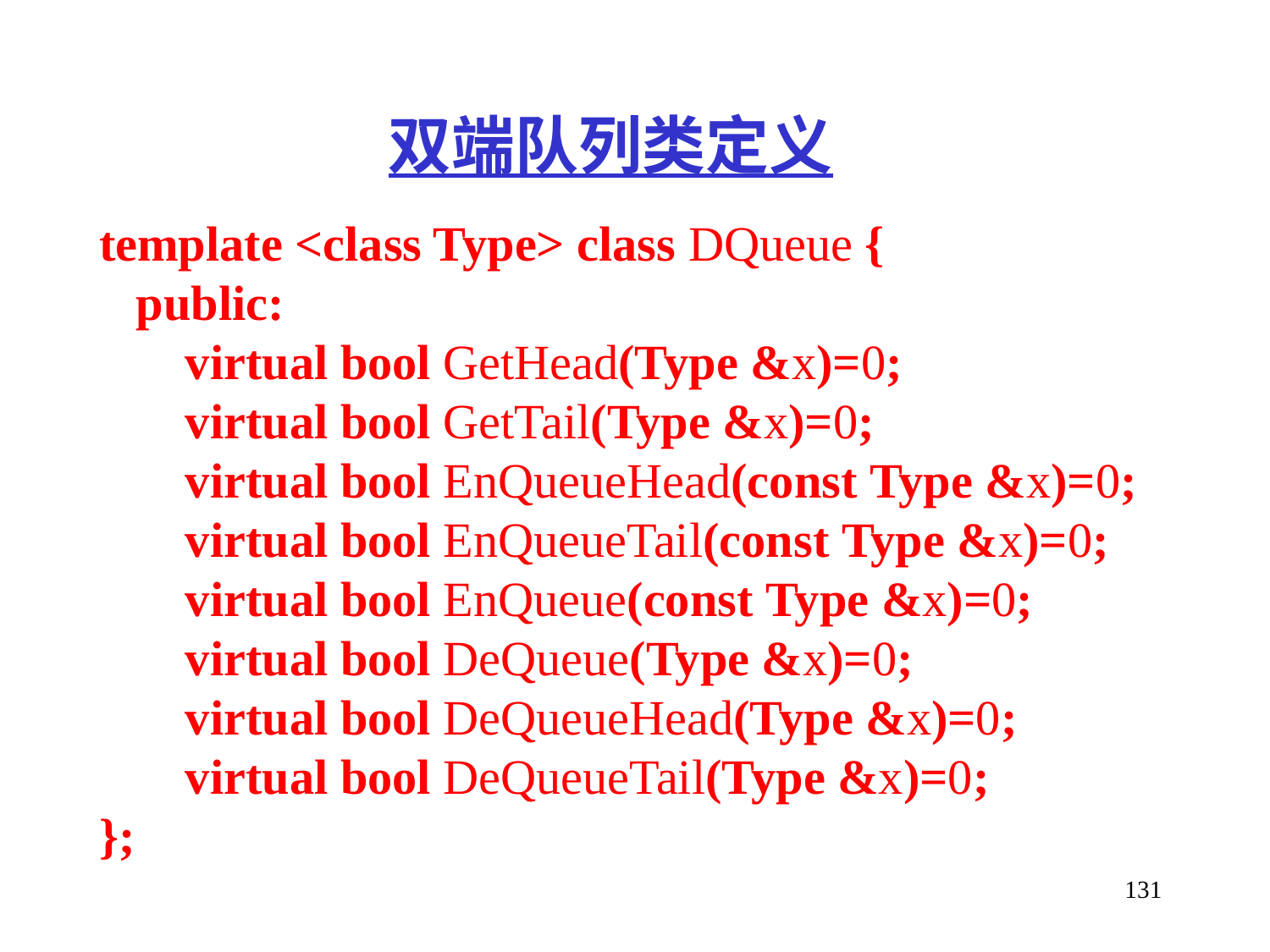

双端队列类定义
template <class Type> class DQueue {
   public:
       virtual bool GetHead(Type &x)=0;
       virtual bool GetTail(Type &x)=0;
       virtual bool EnQueueHead(const Type &x)=0;
       virtual bool EnQueueTail(const Type &x)=0;
       virtual bool EnQueue(const Type &x)=0;
       virtual bool DeQueue(Type &x)=0;
       virtual bool DeQueueHead(Type &x)=0;
       virtual bool DeQueueTail(Type &x)=0;
};
131